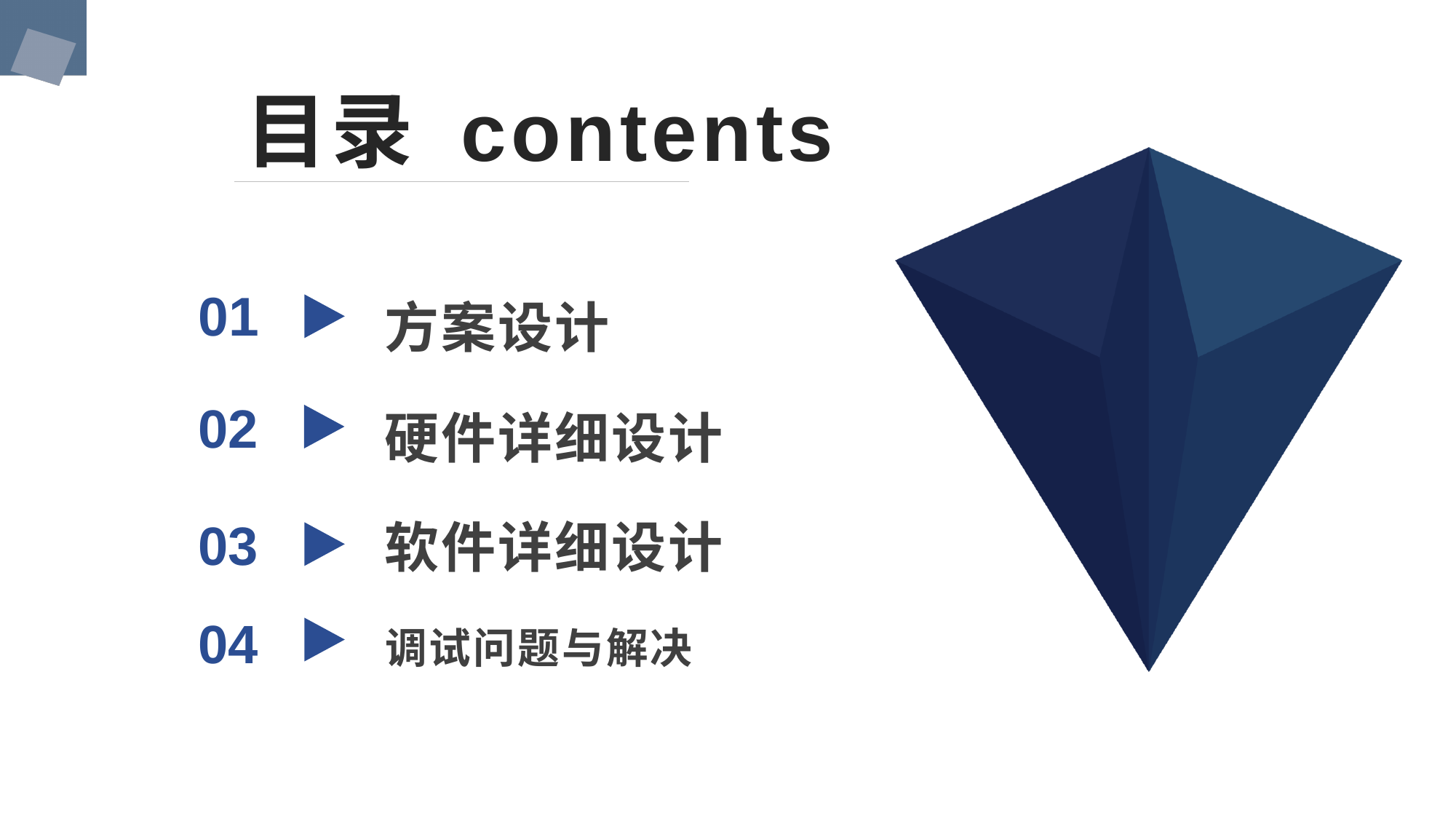

目录 contents
方案设计
01

硬件详细设计
02

软件详细设计
03

调试问题与解决
04